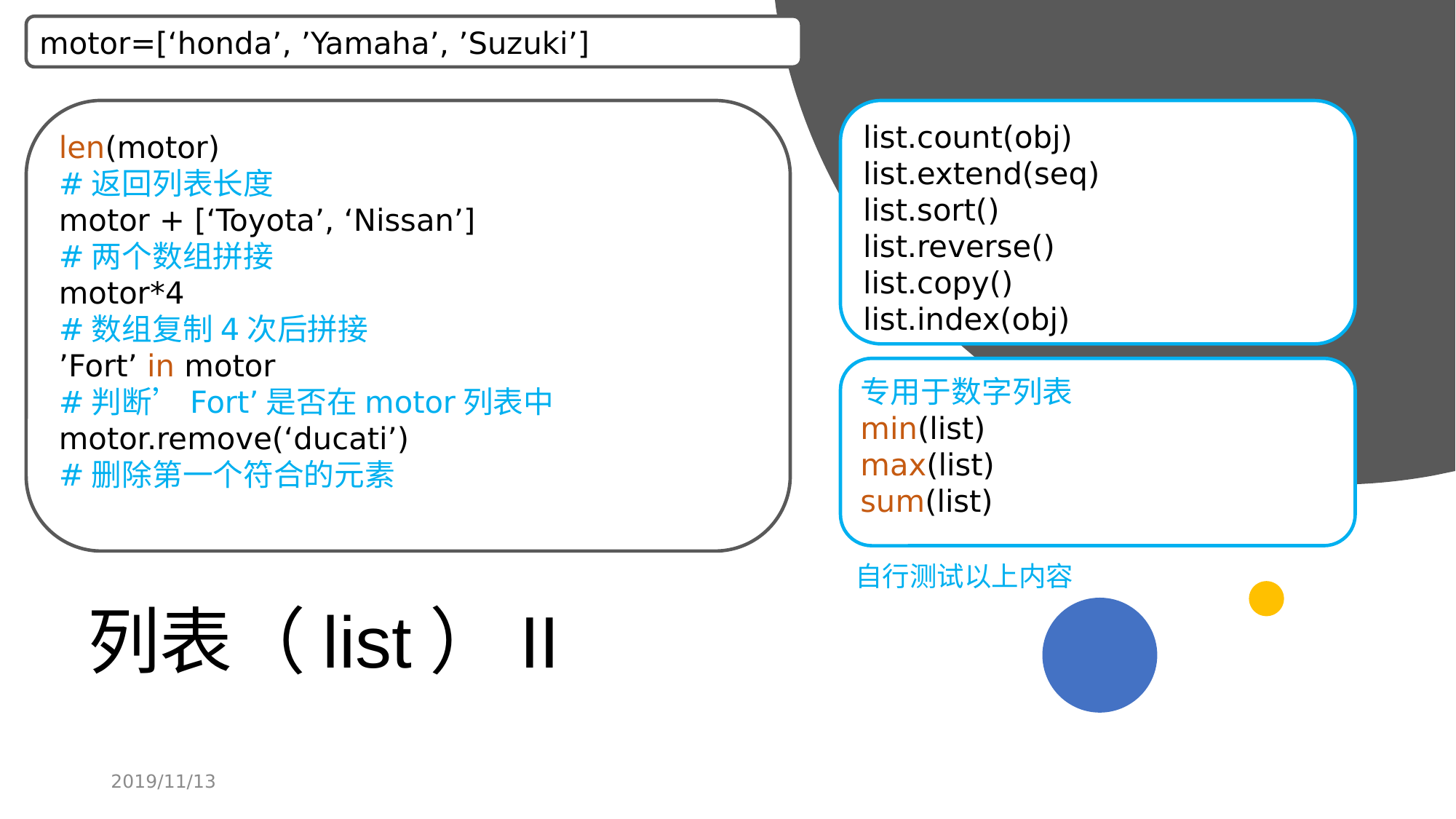

motor=[‘honda’, ’Yamaha’, ’Suzuki’]
len(motor)
#返回列表长度
motor + [‘Toyota’, ‘Nissan’]
#两个数组拼接
motor*4
#数组复制4次后拼接
’Fort’ in motor
#判断’Fort’是否在motor列表中
motor.remove(‘ducati’)
#删除第一个符合的元素
list.count(obj)
list.extend(seq)
list.sort()
list.reverse()
list.copy()
list.index(obj)
专用于数字列表
min(list)
max(list)
sum(list)
# 列表（list）II
自行测试以上内容

2019/11/13
高级算法语言和程序设计
19